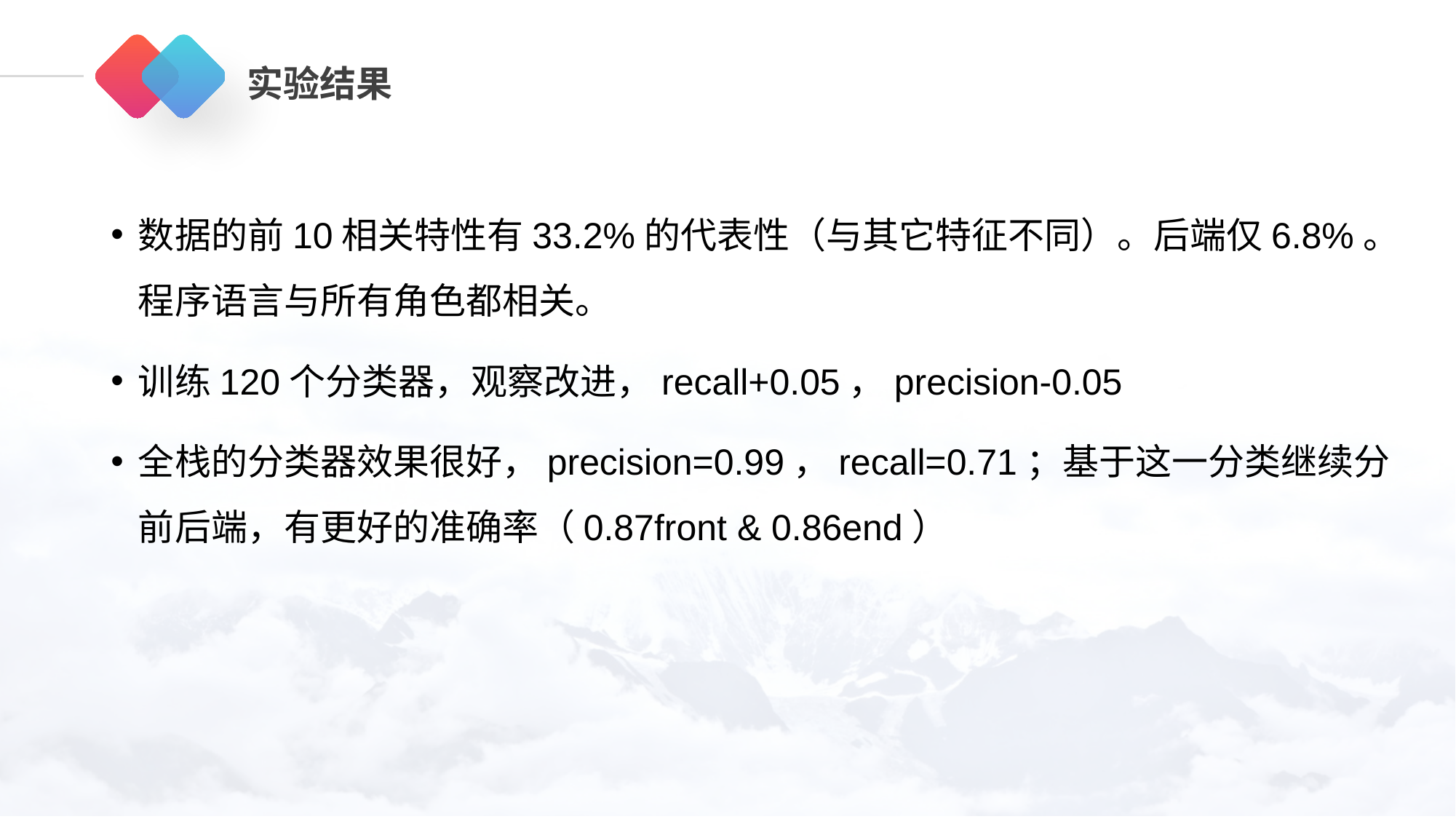

# 实验结果
数据的前10相关特性有33.2%的代表性（与其它特征不同）。后端仅6.8%。程序语言与所有角色都相关。
训练120个分类器，观察改进，recall+0.05，precision-0.05
全栈的分类器效果很好，precision=0.99，recall=0.71；基于这一分类继续分前后端，有更好的准确率（0.87front & 0.86end）